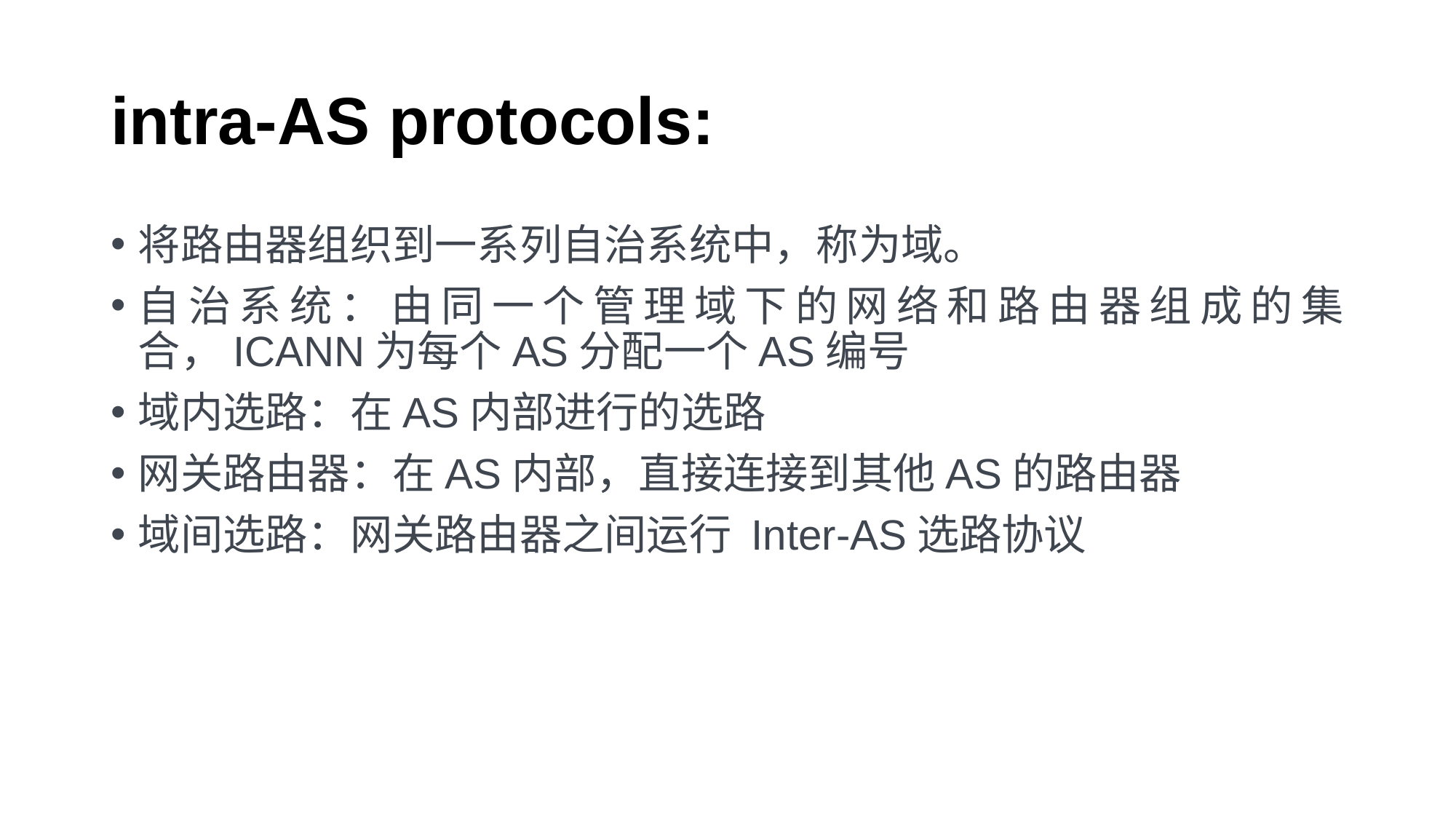

# intra-AS protocols:
将路由器组织到一系列自治系统中，称为域。
自治系统：由同一个管理域下的网络和路由器组成的集合，ICANN为每个AS分配一个AS编号
域内选路：在AS内部进行的选路
网关路由器：在AS内部，直接连接到其他AS的路由器
域间选路：网关路由器之间运行 Inter-AS选路协议